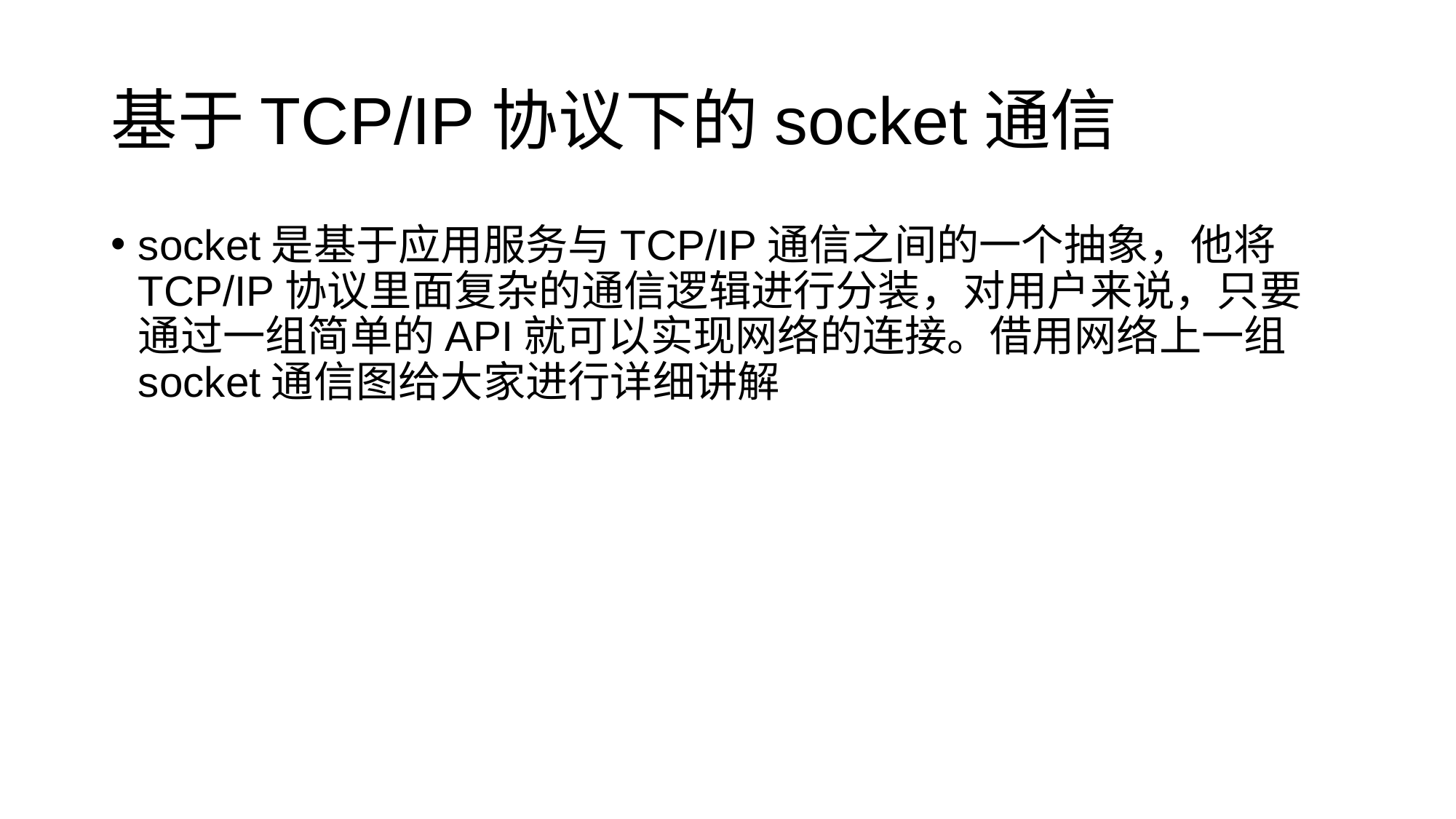

# 基于TCP/IP协议下的socket通信
socket是基于应用服务与TCP/IP通信之间的一个抽象，他将TCP/IP协议里面复杂的通信逻辑进行分装，对用户来说，只要通过一组简单的API就可以实现网络的连接。借用网络上一组socket通信图给大家进行详细讲解